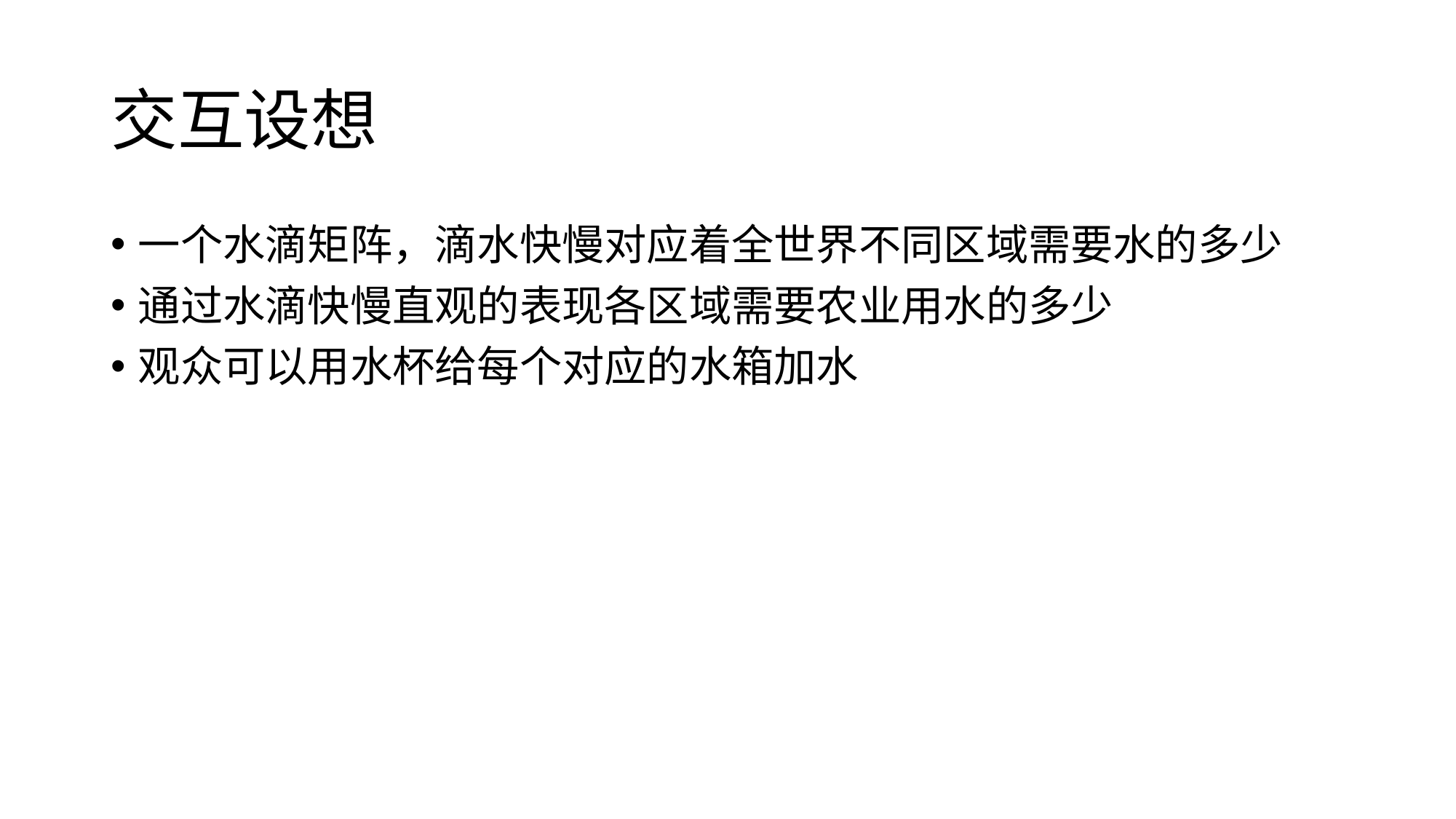

# 交互设想
一个水滴矩阵，滴水快慢对应着全世界不同区域需要水的多少
通过水滴快慢直观的表现各区域需要农业用水的多少
观众可以用水杯给每个对应的水箱加水